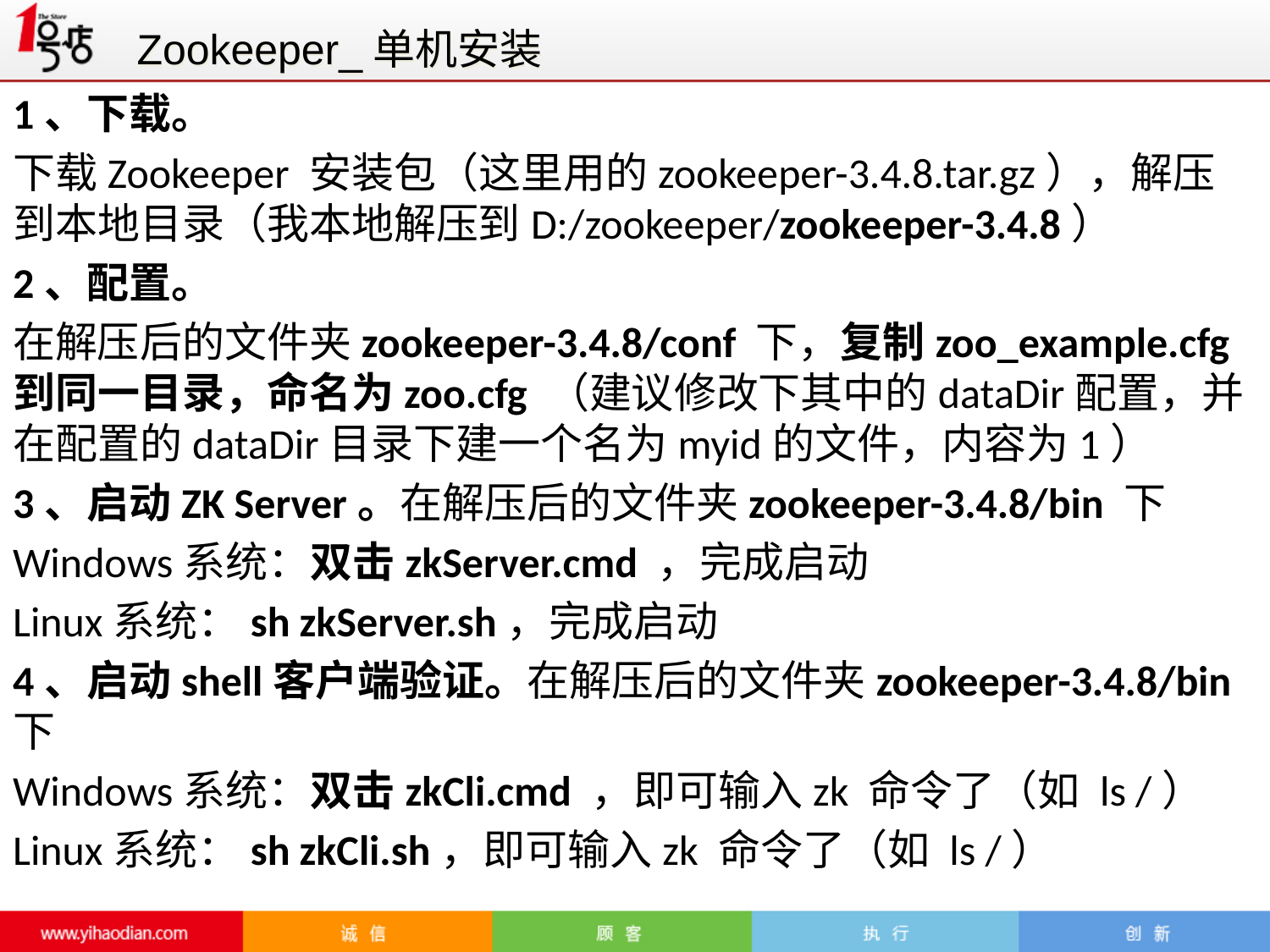

Zookeeper_单机安装
1、下载。
下载Zookeeper 安装包（这里用的zookeeper-3.4.8.tar.gz），解压到本地目录（我本地解压到D:/zookeeper/zookeeper-3.4.8）
2、配置。
在解压后的文件夹zookeeper-3.4.8/conf 下，复制zoo_example.cfg 到同一目录，命名为zoo.cfg （建议修改下其中的dataDir配置，并在配置的dataDir目录下建一个名为myid的文件，内容为1）
3、启动ZK Server。在解压后的文件夹zookeeper-3.4.8/bin 下
Windows系统：双击zkServer.cmd ，完成启动
Linux系统：sh zkServer.sh，完成启动
4、启动shell客户端验证。在解压后的文件夹zookeeper-3.4.8/bin 下
Windows系统：双击zkCli.cmd ，即可输入zk 命令了（如 ls /）
Linux系统：sh zkCli.sh，即可输入zk 命令了（如 ls /）